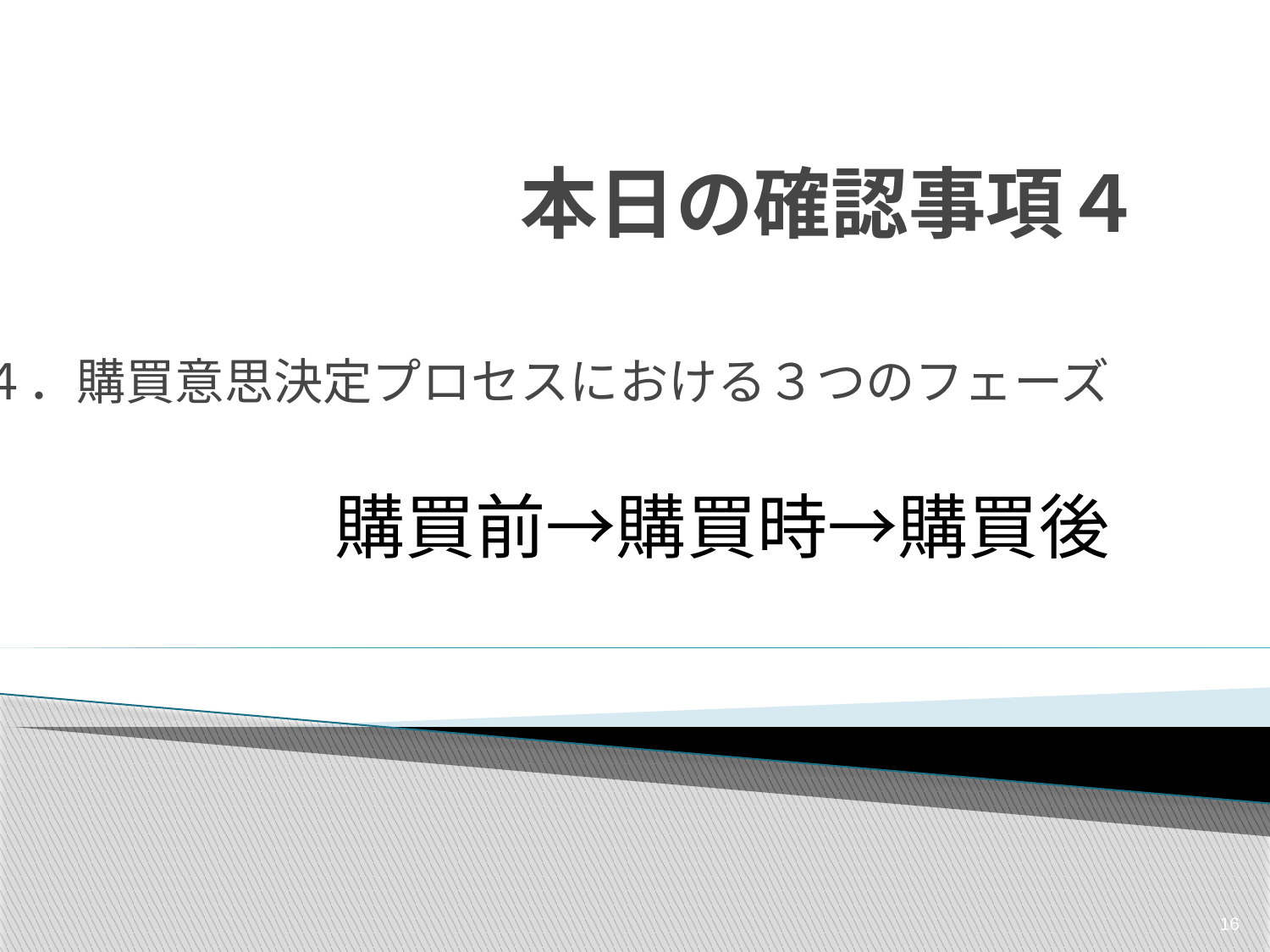

# 本日の確認事項４

４．購買意思決定プロセスにおける３つのフェーズ

購買前→購買時→購買後

16